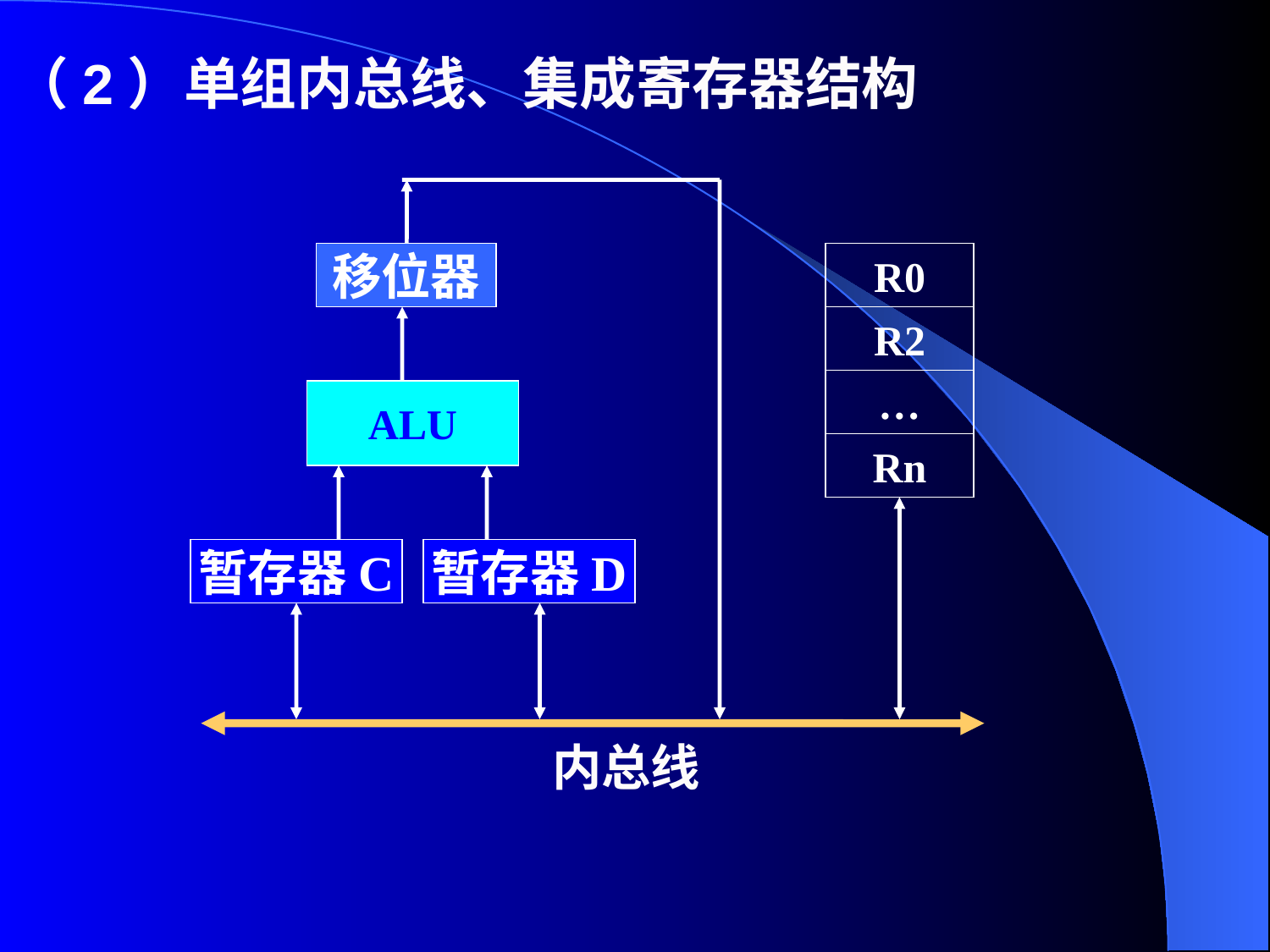

（2）单组内总线、集成寄存器结构

移位器
R0

R2
…
ALU
Rn

暂存器C
暂存器D

内总线